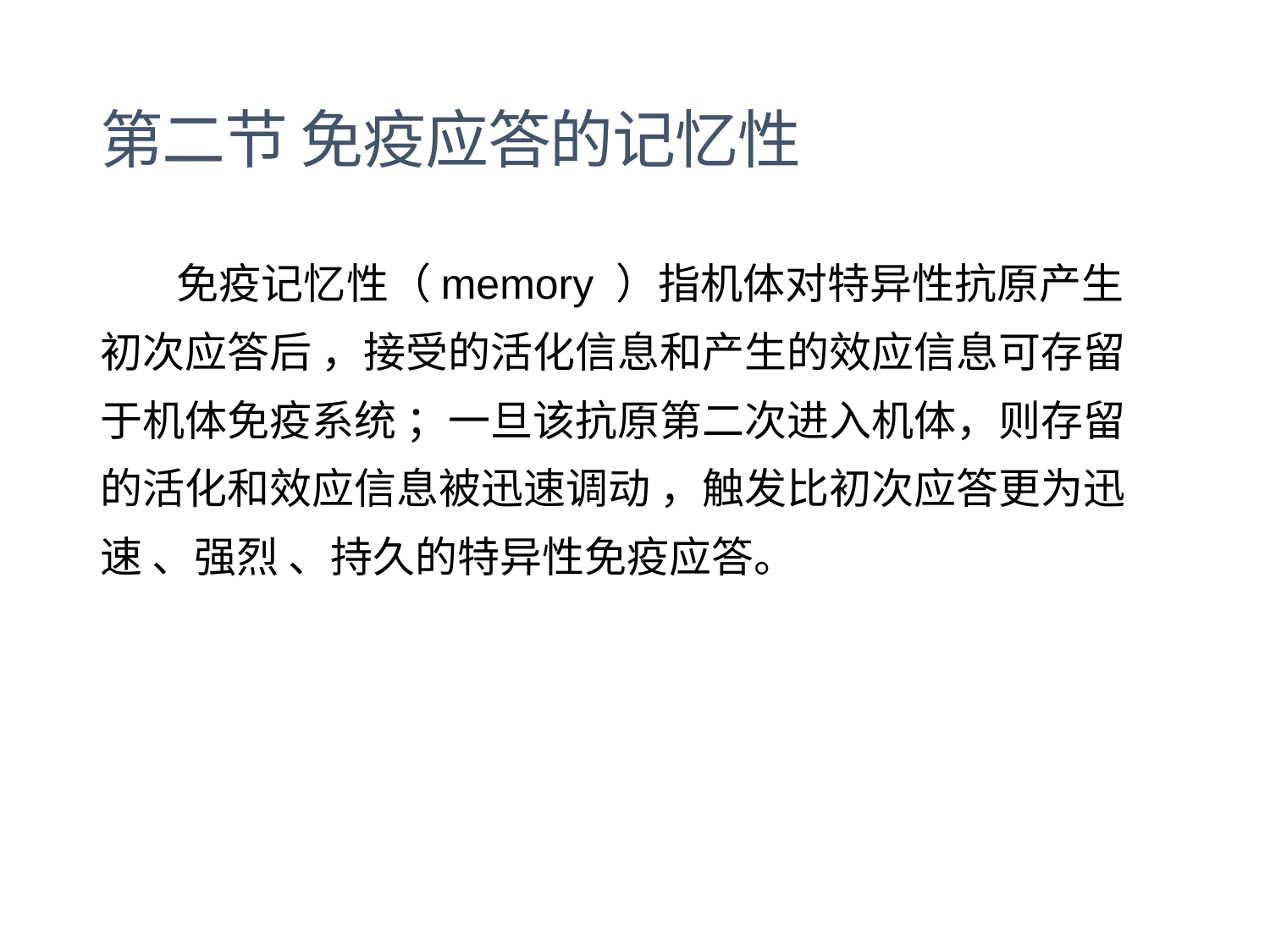

# 第二节 免疫应答的记忆性
       免疫记忆性（memory ）指机体对特异性抗原产生
初次应答后 ，接受的活化信息和产生的效应信息可存留
于机体免疫系统 ；一旦该抗原第二次进入机体，则存留
的活化和效应信息被迅速调动 ，触发比初次应答更为迅
速 、强烈 、持久的特异性免疫应答。